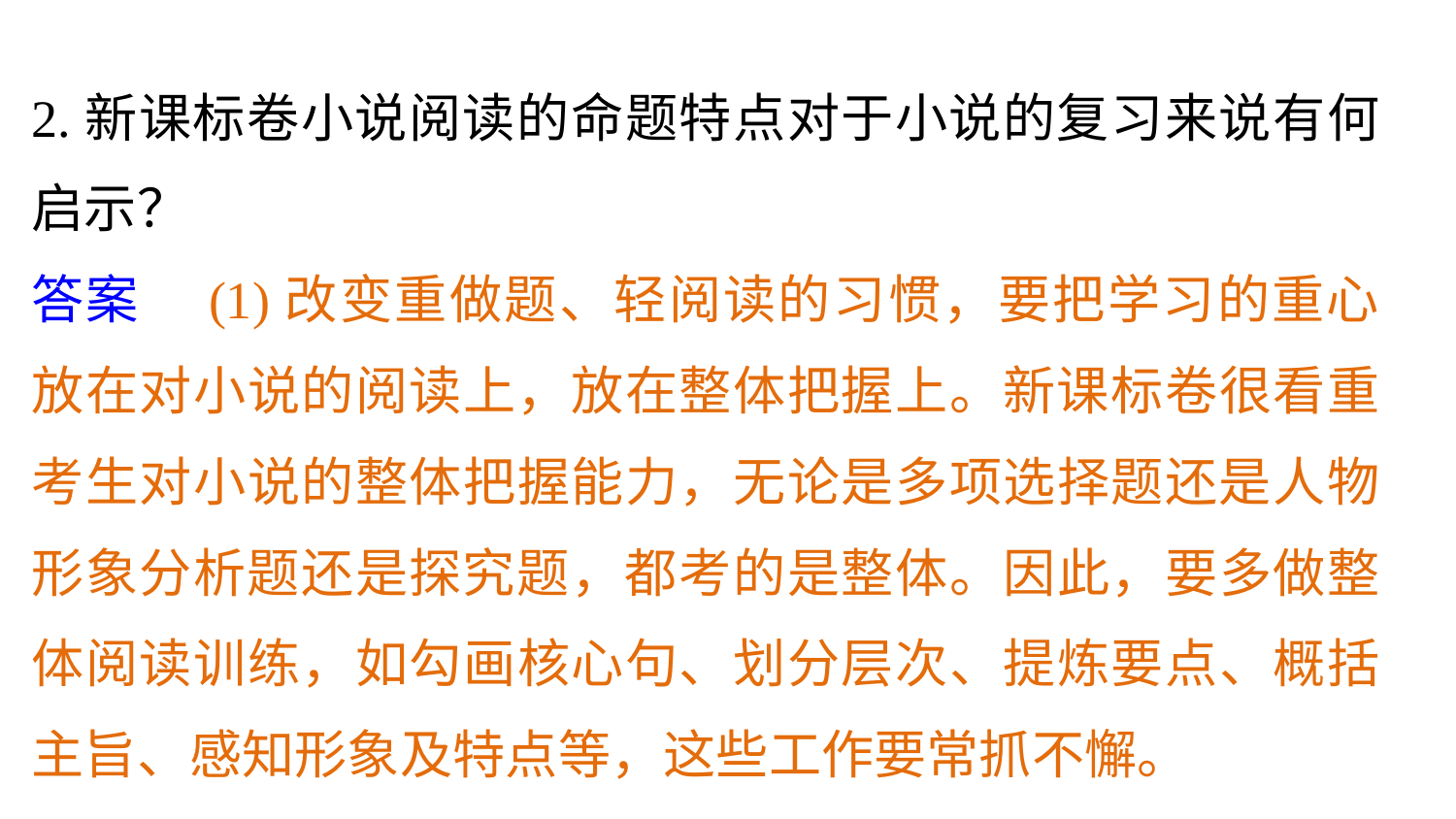

2.新课标卷小说阅读的命题特点对于小说的复习来说有何启示？
答案　(1)改变重做题、轻阅读的习惯，要把学习的重心放在对小说的阅读上，放在整体把握上。新课标卷很看重考生对小说的整体把握能力，无论是多项选择题还是人物形象分析题还是探究题，都考的是整体。因此，要多做整体阅读训练，如勾画核心句、划分层次、提炼要点、概括主旨、感知形象及特点等，这些工作要常抓不懈。